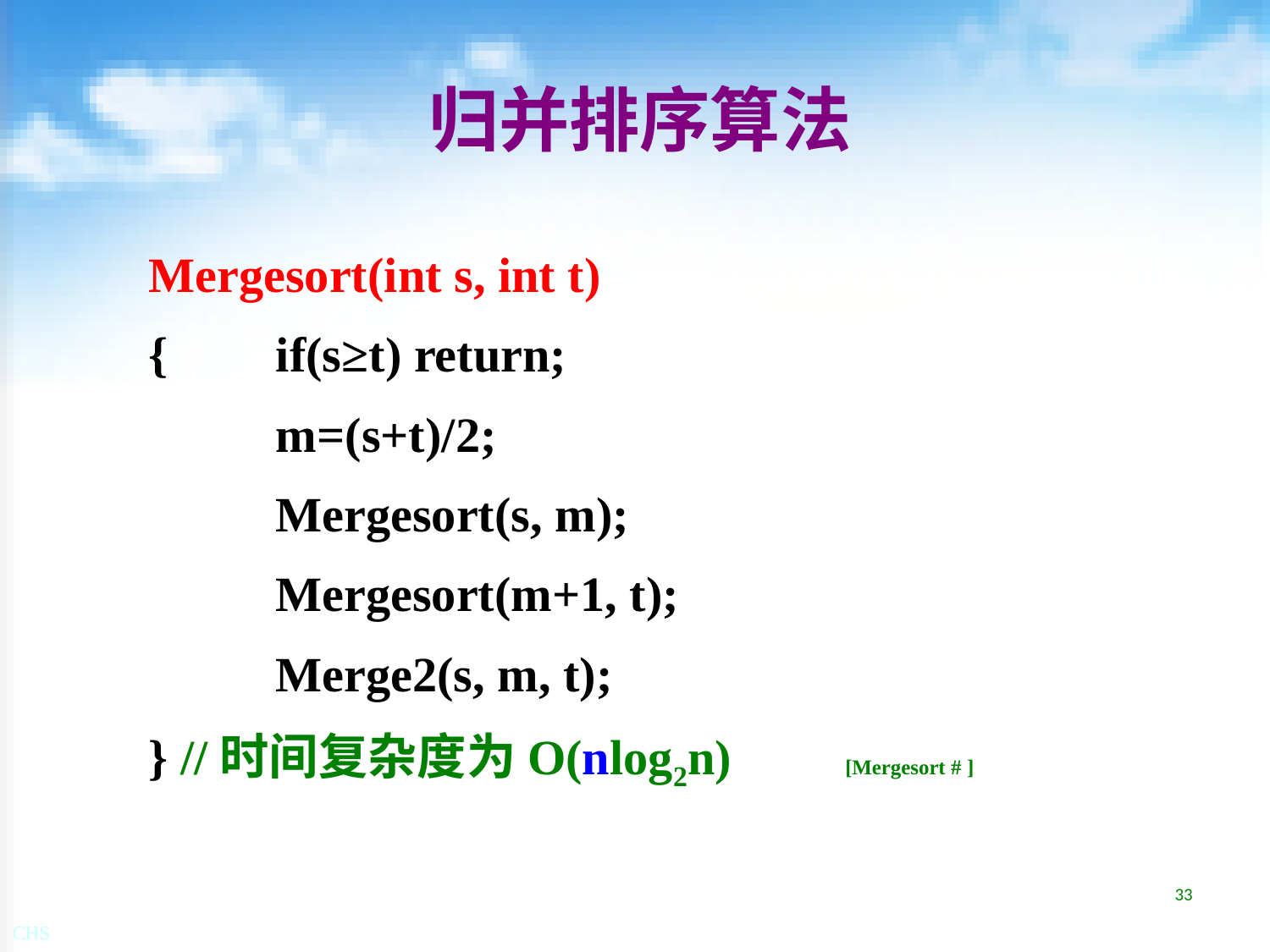

# 归并排序算法
Mergesort(int s, int t)
{	if(s≥t) return;
	m=(s+t)/2;
	Mergesort(s, m);
	Mergesort(m+1, t);
	Merge2(s, m, t);
} //时间复杂度为O(nlog2n)	     [Mergesort # ]
33